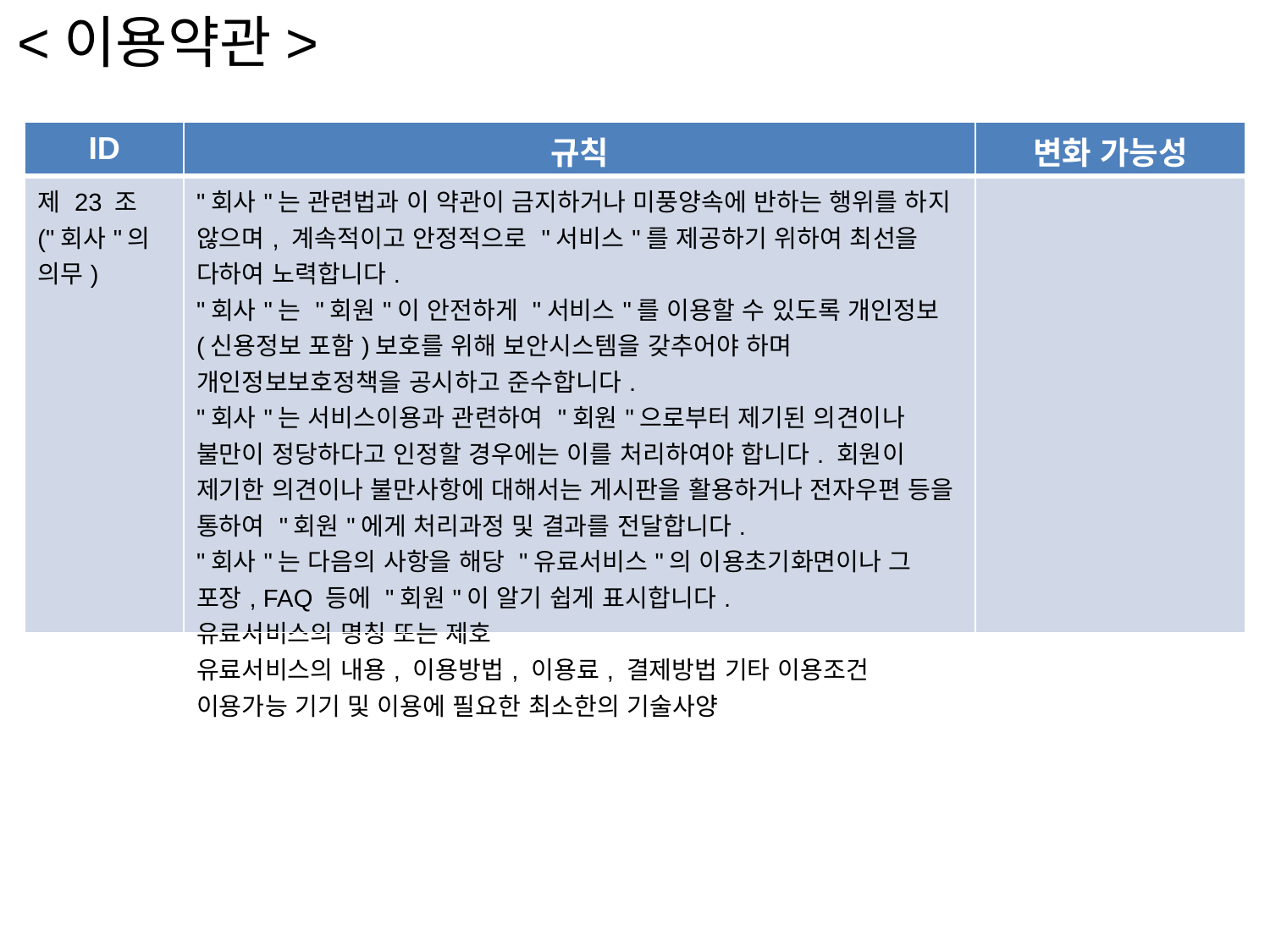

<이용약관>
| ID | 규칙 | 변화 가능성 |
| --- | --- | --- |
| 제 23 조 ("회사"의 의무) | "회사"는 관련법과 이 약관이 금지하거나 미풍양속에 반하는 행위를 하지 않으며, 계속적이고 안정적으로 "서비스"를 제공하기 위하여 최선을 다하여 노력합니다. "회사"는 "회원"이 안전하게 "서비스"를 이용할 수 있도록 개인정보(신용정보 포함)보호를 위해 보안시스템을 갖추어야 하며 개인정보보호정책을 공시하고 준수합니다. "회사"는 서비스이용과 관련하여 "회원"으로부터 제기된 의견이나 불만이 정당하다고 인정할 경우에는 이를 처리하여야 합니다. 회원이 제기한 의견이나 불만사항에 대해서는 게시판을 활용하거나 전자우편 등을 통하여 "회원"에게 처리과정 및 결과를 전달합니다. "회사"는 다음의 사항을 해당 "유료서비스"의 이용초기화면이나 그 포장, FAQ 등에 "회원"이 알기 쉽게 표시합니다. 유료서비스의 명칭 또는 제호 유료서비스의 내용, 이용방법, 이용료, 결제방법 기타 이용조건 이용가능 기기 및 이용에 필요한 최소한의 기술사양 |  |